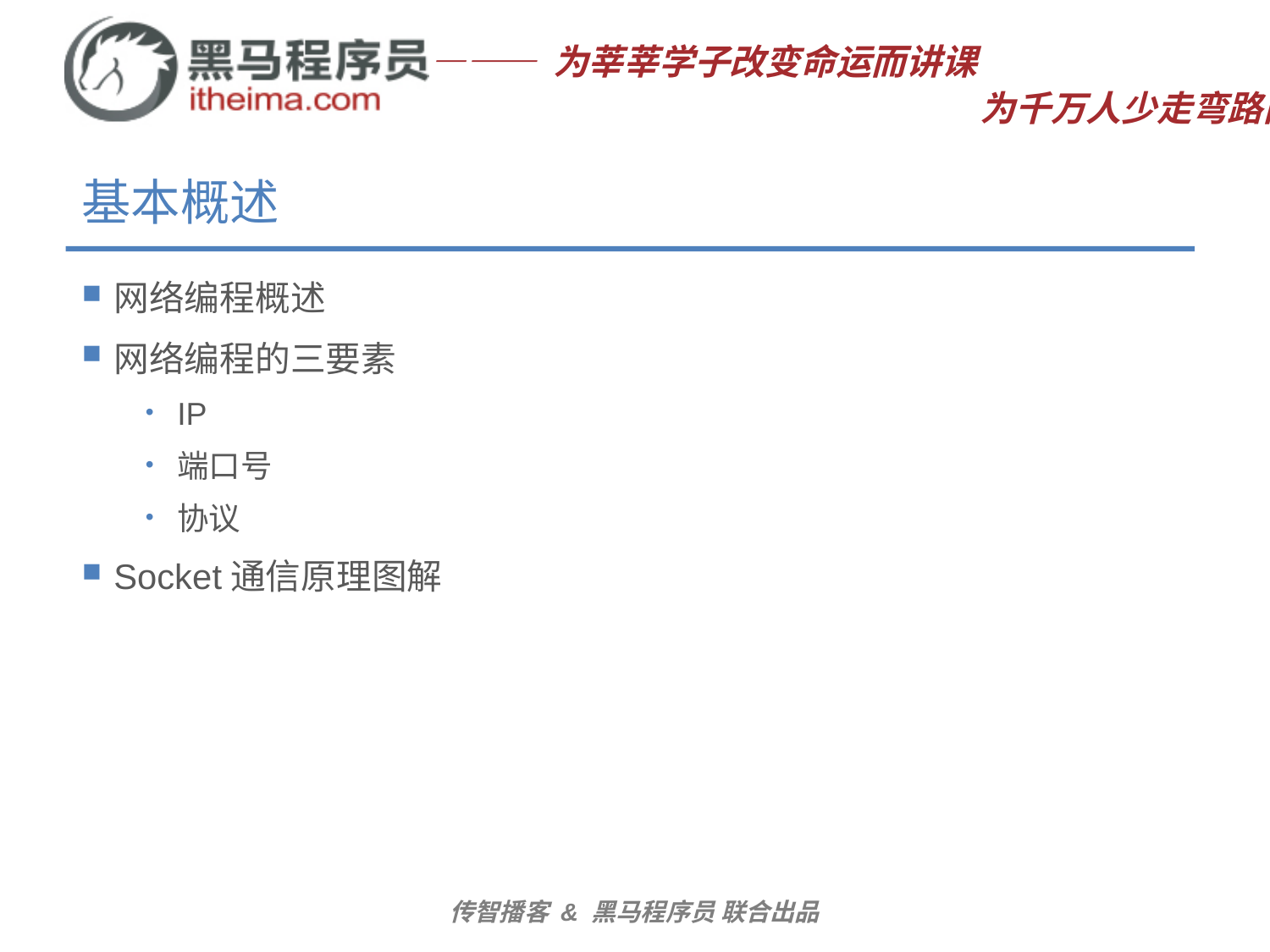

# 基本概述
网络编程概述
网络编程的三要素
IP
端口号
协议
Socket通信原理图解